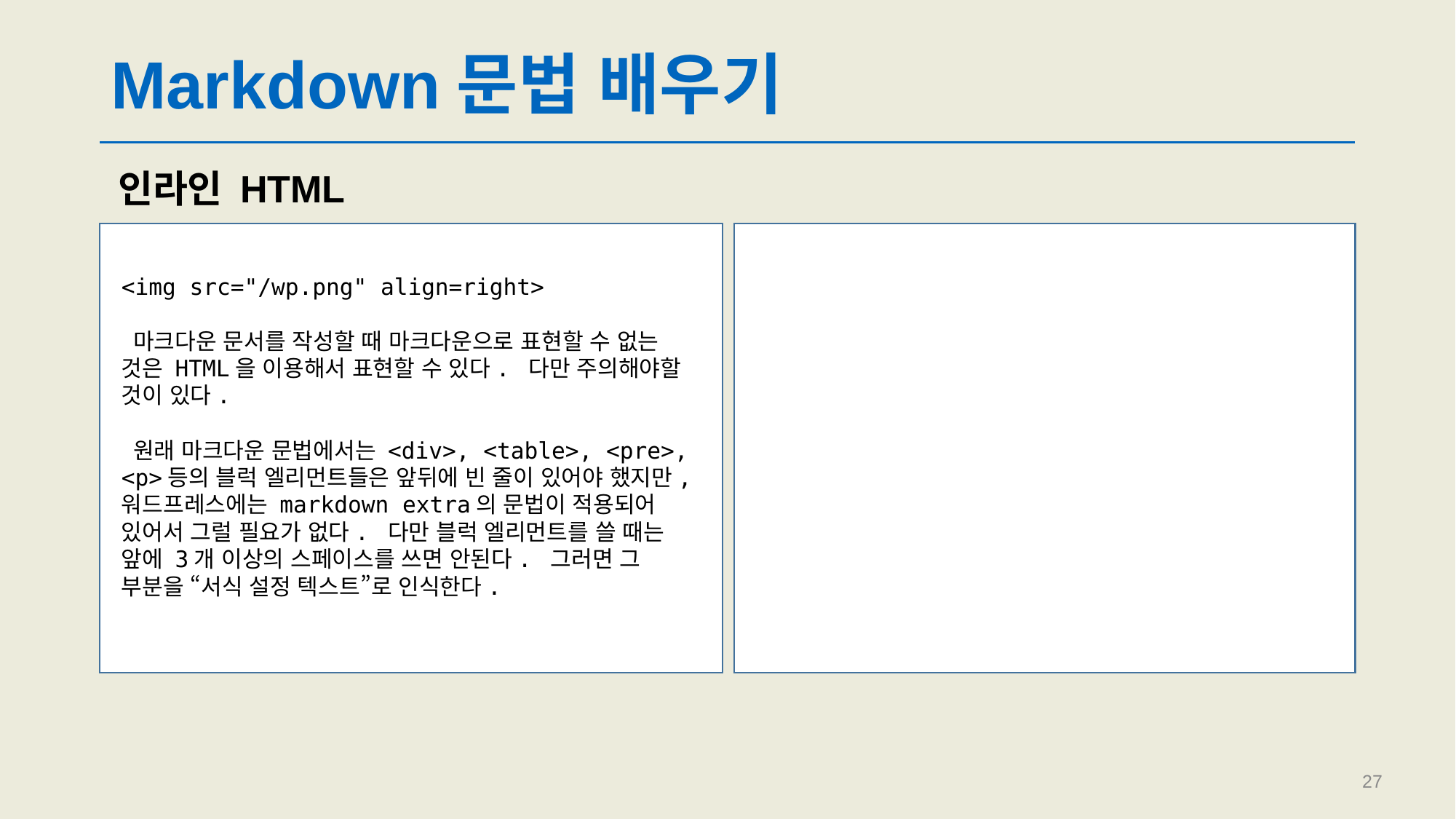

# Markdown문법 배우기
인라인 HTML

<img src="/wp.png" align=right>

 마크다운 문서를 작성할 때 마크다운으로 표현할 수 없는 것은 HTML을 이용해서 표현할 수 있다. 다만 주의해야할 것이 있다.

 원래 마크다운 문법에서는 <div>, <table>, <pre>, <p>등의 블럭 엘리먼트들은 앞뒤에 빈 줄이 있어야 했지만, 워드프레스에는 markdown extra의 문법이 적용되어 있어서 그럴 필요가 없다. 다만 블럭 엘리먼트를 쓸 때는 앞에 3개 이상의 스페이스를 쓰면 안된다. 그러면 그 부분을 “서식 설정 텍스트”로 인식한다.

27